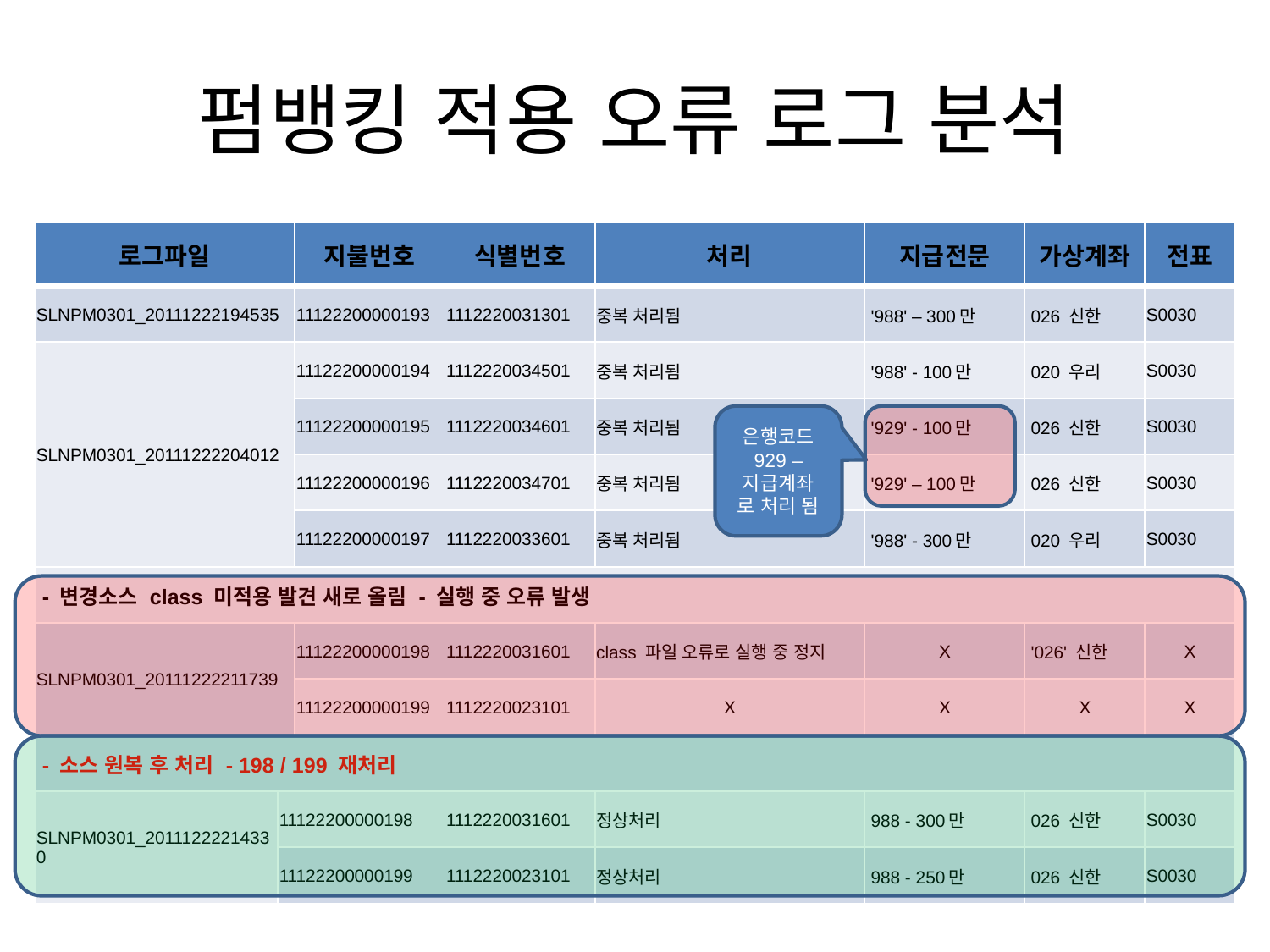

# 펌뱅킹 적용 오류 로그 분석
| 로그파일 |  | 지불번호 | 식별번호 | 처리 | 지급전문 | 가상계좌 | 전표 |
| --- | --- | --- | --- | --- | --- | --- | --- |
| SLNPM0301\_20111222194535 |  | 11122200000193 | 1112220031301 | 중복 처리됨 | '988' – 300만 | 026 신한 | S0030 |
| SLNPM0301\_20111222204012 |  | 11122200000194 | 1112220034501 | 중복 처리됨 | '988' - 100만 | 020 우리 | S0030 |
|  |  | 11122200000195 | 1112220034601 | 중복 처리됨 | '929' - 100만 | 026 신한 | S0030 |
|  |  | 11122200000196 | 1112220034701 | 중복 처리됨 | '929' – 100만 | 026 신한 | S0030 |
|  |  | 11122200000197 | 1112220033601 | 중복 처리됨 | '988' - 300만 | 020 우리 | S0030 |
| - 변경소스 class 미적용 발견 새로 올림 - 실행 중 오류 발생 |  |  |  |  |  |  |  |
| SLNPM0301\_20111222211739 |  | 11122200000198 | 1112220031601 | class 파일 오류로 실행 중 정지 | X | '026' 신한 | X |
|  |  | 11122200000199 | 1112220023101 | X | X | X | X |
| - 소스 원복 후 처리 - 198 / 199 재처리 |  |  |  |  |  |  |  |
| SLNPM0301\_20111222214330 | 11122200000198 |  | 1112220031601 | 정상처리 | 988 - 300만 | 026 신한 | S0030 |
|  | 11122200000199 |  | 1112220023101 | 정상처리 | 988 - 250만 | 026 신한 | S0030 |
은행코드 929 – 지급계좌로 처리 됨